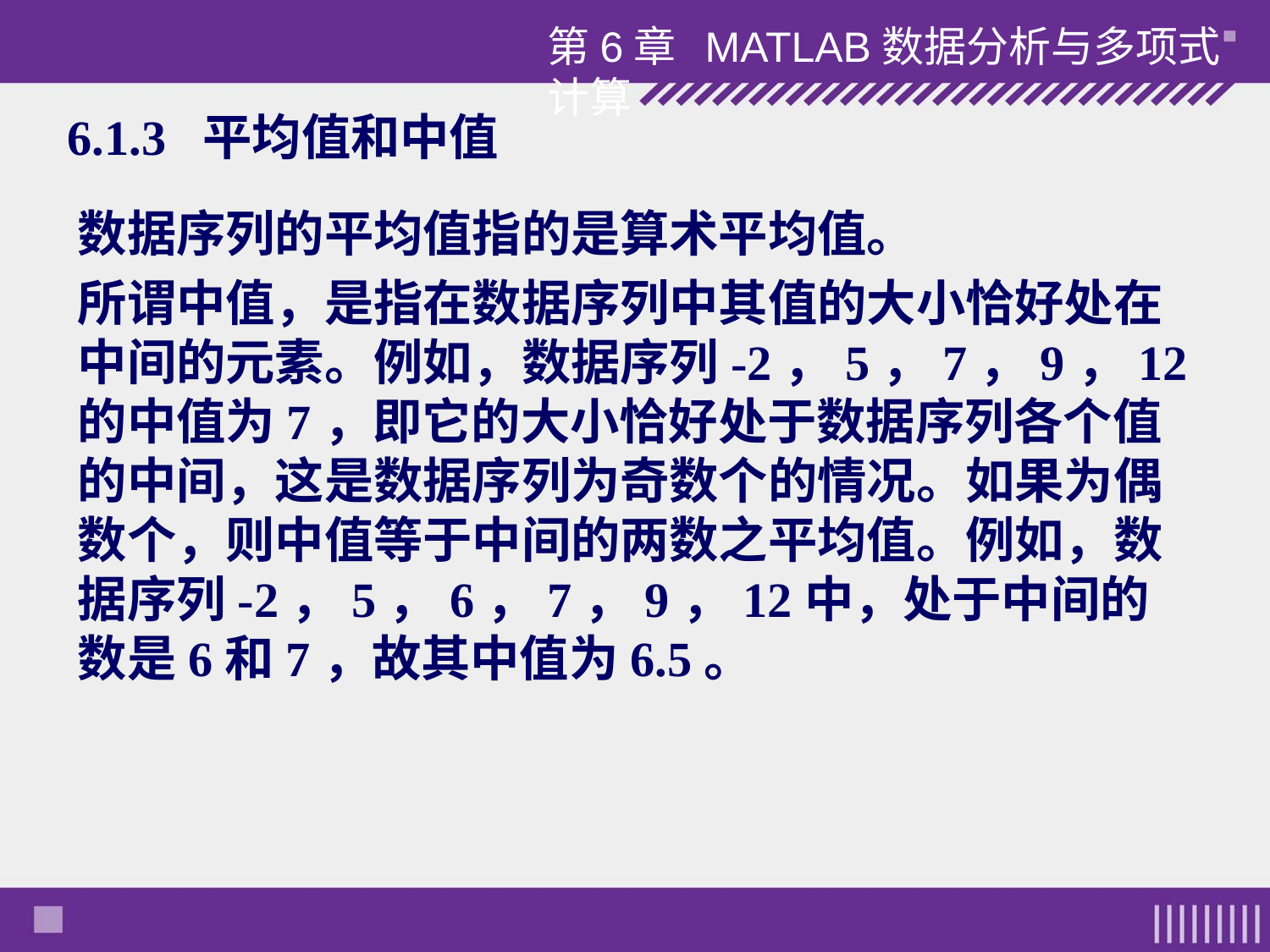

第6章  MATLAB数据分析与多项式计算
# 6.1.3  平均值和中值
数据序列的平均值指的是算术平均值。
所谓中值，是指在数据序列中其值的大小恰好处在中间的元素。例如，数据序列-2，5，7，9，12的中值为7，即它的大小恰好处于数据序列各个值的中间，这是数据序列为奇数个的情况。如果为偶数个，则中值等于中间的两数之平均值。例如，数据序列-2，5，6，7，9，12中，处于中间的数是6和7，故其中值为6.5。